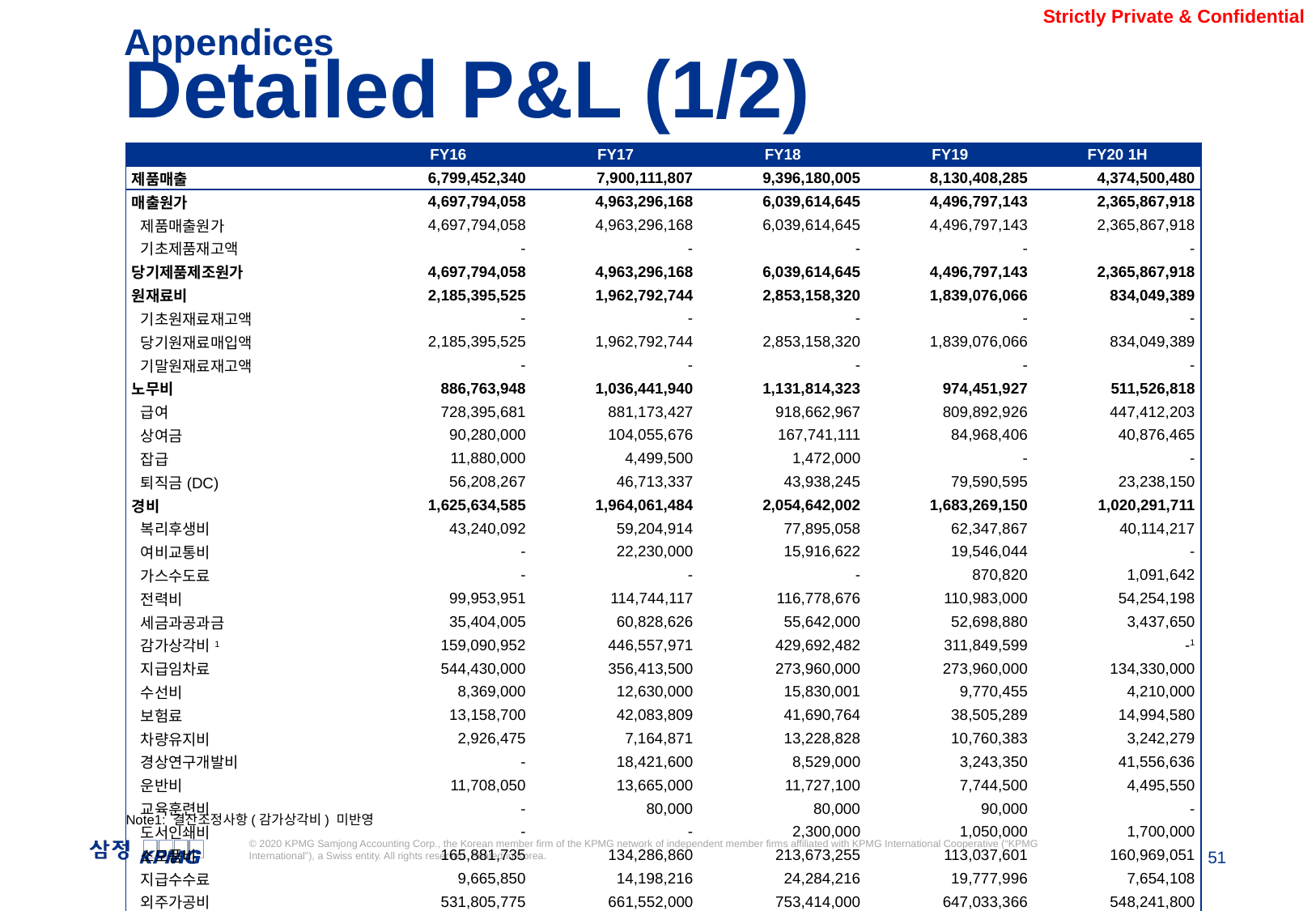

Appendices
Detailed P&L (1/2)
|  | FY16 | FY17 | FY18 | FY19 | FY20 1H |
| --- | --- | --- | --- | --- | --- |
| 제품매출 | 6,799,452,340 | 7,900,111,807 | 9,396,180,005 | 8,130,408,285 | 4,374,500,480 |
| 매출원가 | 4,697,794,058 | 4,963,296,168 | 6,039,614,645 | 4,496,797,143 | 2,365,867,918 |
| 제품매출원가 | 4,697,794,058 | 4,963,296,168 | 6,039,614,645 | 4,496,797,143 | 2,365,867,918 |
| 기초제품재고액 | - | - | - | - | - |
| 당기제품제조원가 | 4,697,794,058 | 4,963,296,168 | 6,039,614,645 | 4,496,797,143 | 2,365,867,918 |
| 원재료비 | 2,185,395,525 | 1,962,792,744 | 2,853,158,320 | 1,839,076,066 | 834,049,389 |
| 기초원재료재고액 | - | - | - | - | - |
| 당기원재료매입액 | 2,185,395,525 | 1,962,792,744 | 2,853,158,320 | 1,839,076,066 | 834,049,389 |
| 기말원재료재고액 | - | - | - | - | - |
| 노무비 | 886,763,948 | 1,036,441,940 | 1,131,814,323 | 974,451,927 | 511,526,818 |
| 급여 | 728,395,681 | 881,173,427 | 918,662,967 | 809,892,926 | 447,412,203 |
| 상여금 | 90,280,000 | 104,055,676 | 167,741,111 | 84,968,406 | 40,876,465 |
| 잡급 | 11,880,000 | 4,499,500 | 1,472,000 | - | - |
| 퇴직금(DC) | 56,208,267 | 46,713,337 | 43,938,245 | 79,590,595 | 23,238,150 |
| 경비 | 1,625,634,585 | 1,964,061,484 | 2,054,642,002 | 1,683,269,150 | 1,020,291,711 |
| 복리후생비 | 43,240,092 | 59,204,914 | 77,895,058 | 62,347,867 | 40,114,217 |
| 여비교통비 | - | 22,230,000 | 15,916,622 | 19,546,044 | - |
| 가스수도료 | - | - | - | 870,820 | 1,091,642 |
| 전력비 | 99,953,951 | 114,744,117 | 116,778,676 | 110,983,000 | 54,254,198 |
| 세금과공과금 | 35,404,005 | 60,828,626 | 55,642,000 | 52,698,880 | 3,437,650 |
| 감가상각비1 | 159,090,952 | 446,557,971 | 429,692,482 | 311,849,599 | -1 |
| 지급임차료 | 544,430,000 | 356,413,500 | 273,960,000 | 273,960,000 | 134,330,000 |
| 수선비 | 8,369,000 | 12,630,000 | 15,830,001 | 9,770,455 | 4,210,000 |
| 보험료 | 13,158,700 | 42,083,809 | 41,690,764 | 38,505,289 | 14,994,580 |
| 차량유지비 | 2,926,475 | 7,164,871 | 13,228,828 | 10,760,383 | 3,242,279 |
| 경상연구개발비 | - | 18,421,600 | 8,529,000 | 3,243,350 | 41,556,636 |
| 운반비 | 11,708,050 | 13,665,000 | 11,727,100 | 7,744,500 | 4,495,550 |
| 교육훈련비 | - | 80,000 | 80,000 | 90,000 | - |
| 도서인쇄비 | - | - | 2,300,000 | 1,050,000 | 1,700,000 |
| 소모품비 | 165,881,735 | 134,286,860 | 213,673,255 | 113,037,601 | 160,969,051 |
| 지급수수료 | 9,665,850 | 14,198,216 | 24,284,216 | 19,777,996 | 7,654,108 |
| 외주가공비 | 531,805,775 | 661,552,000 | 753,414,000 | 647,033,366 | 548,241,800 |
| 매출총이익 | 2,101,658,282 | 2,936,815,639 | 3,356,565,360 | 3,633,611,142 | 2,008,632,562 |
Note1: 결산조정사항(감가상각비) 미반영